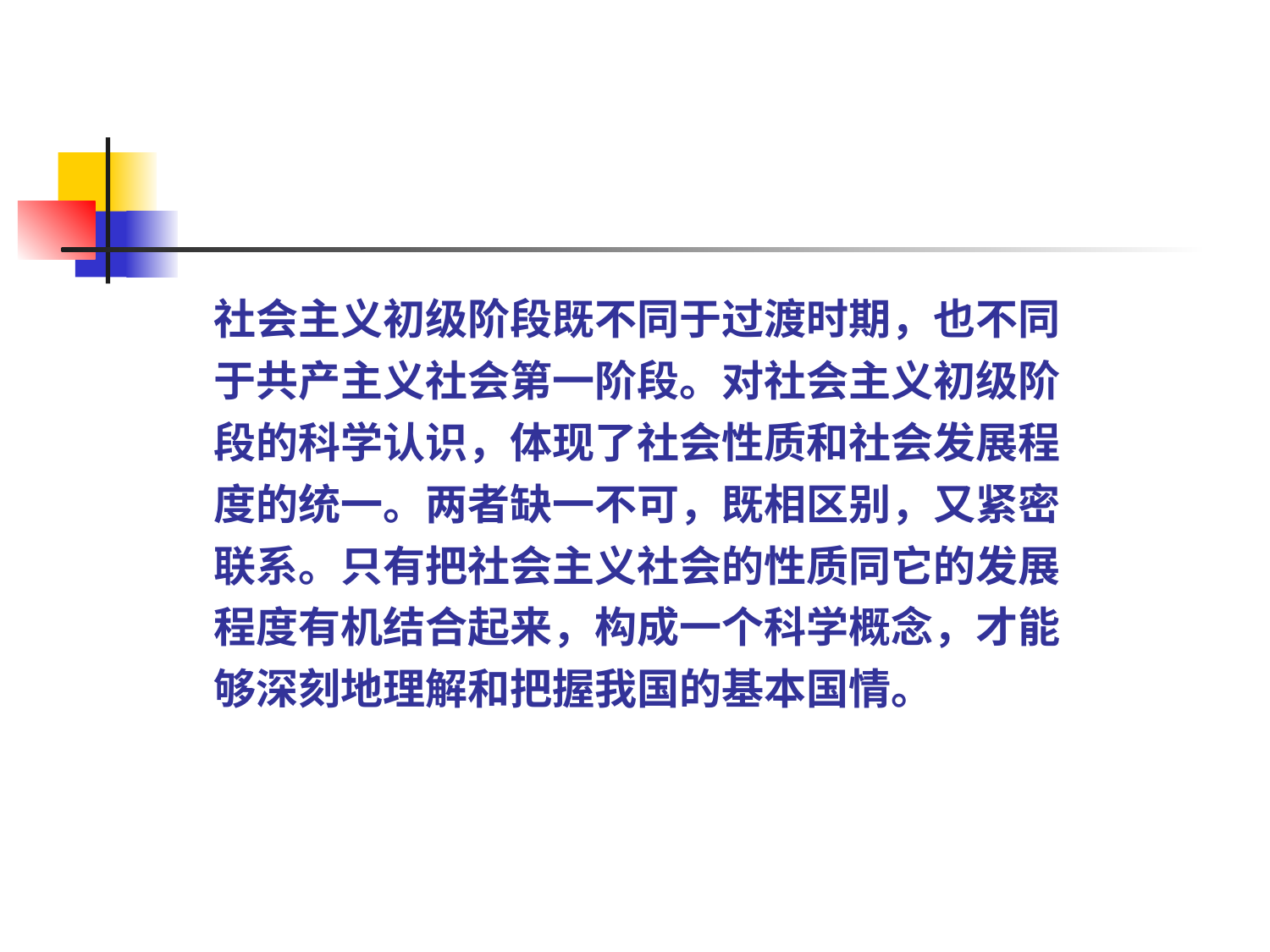

社会主义初级阶段既不同于过渡时期，也不同于共产主义社会第一阶段。对社会主义初级阶段的科学认识，体现了社会性质和社会发展程度的统一。两者缺一不可，既相区别，又紧密联系。只有把社会主义社会的性质同它的发展程度有机结合起来，构成一个科学概念，才能够深刻地理解和把握我国的基本国情。